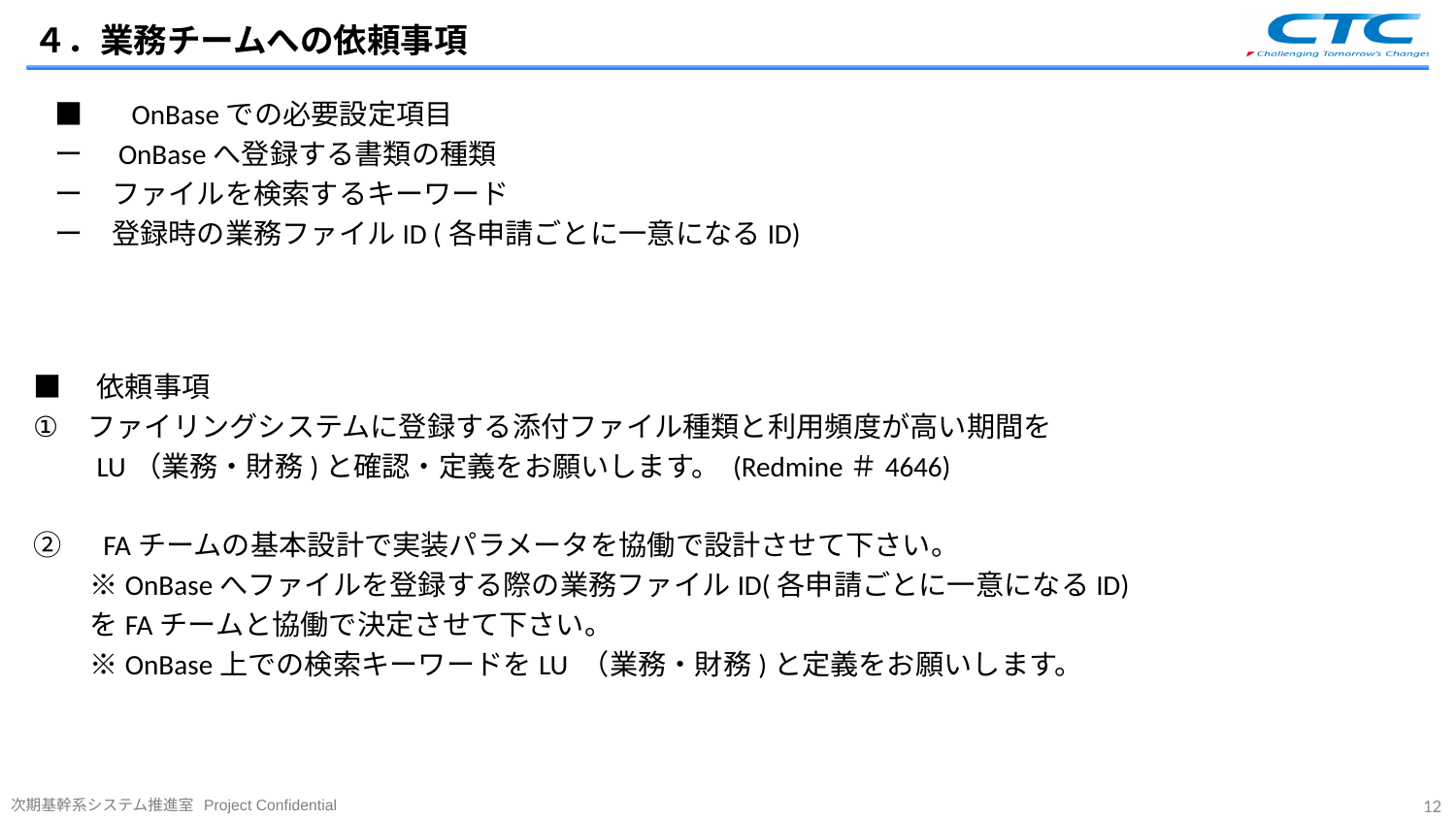

# ４．業務チームへの依頼事項
■　 OnBaseでの必要設定項目
ー　OnBaseへ登録する書類の種類
ー　ファイルを検索するキーワード
ー　登録時の業務ファイルID (各申請ごとに一意になるID)
■　依頼事項
ファイリングシステムに登録する添付ファイル種類と利用頻度が高い期間を
　　LU（業務・財務)と確認・定義をお願いします。 (Redmine＃4646)

②　FAチームの基本設計で実装パラメータを協働で設計させて下さい。
　　※OnBaseへファイルを登録する際の業務ファイルID(各申請ごとに一意になるID)
　　をFAチームと協働で決定させて下さい。
　　※OnBase上での検索キーワードをLU （業務・財務)と定義をお願いします。

12